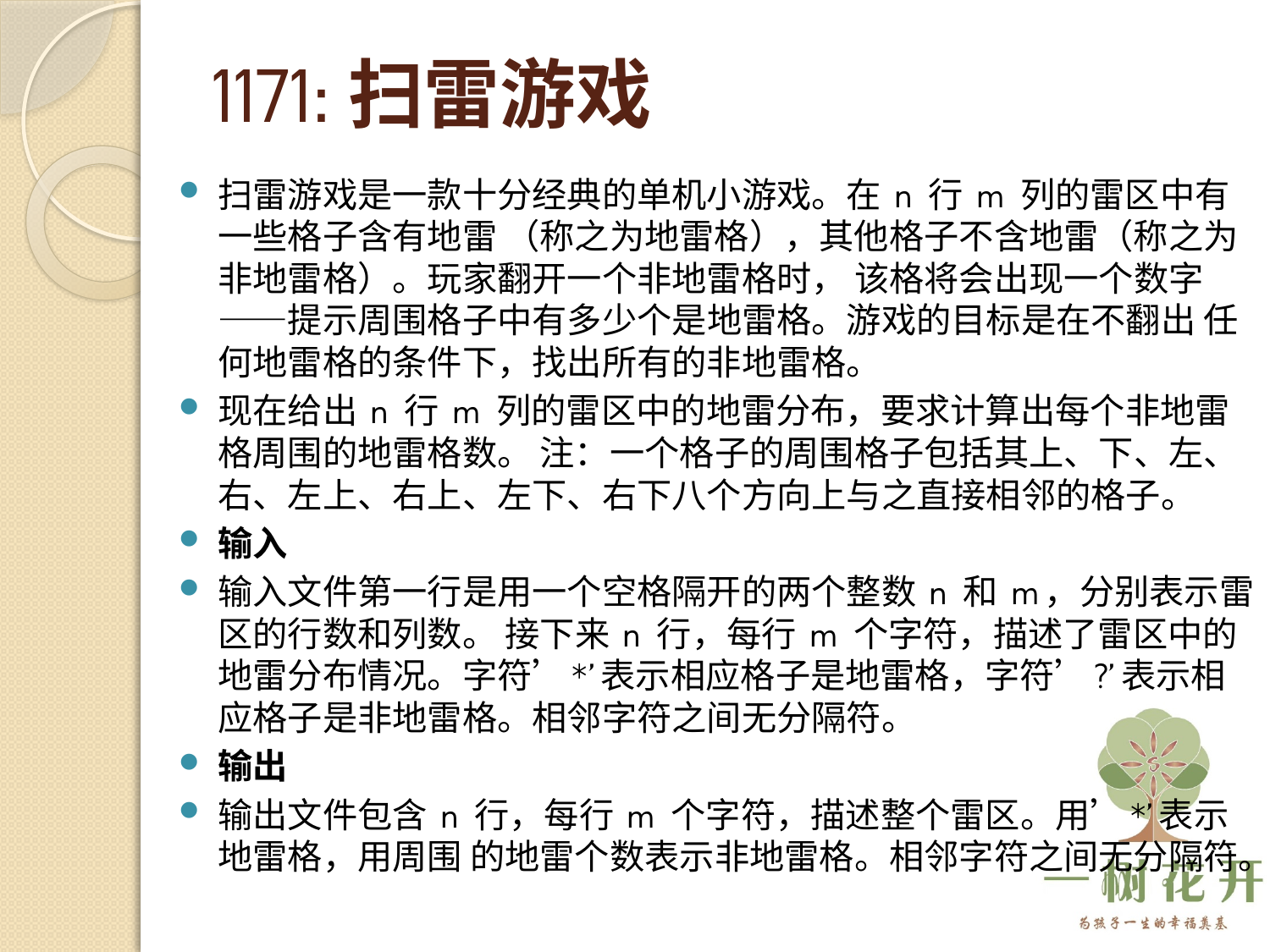

# 1171:扫雷游戏
扫雷游戏是一款十分经典的单机小游戏。在 n 行 m 列的雷区中有一些格子含有地雷 （称之为地雷格），其他格子不含地雷（称之为非地雷格）。玩家翻开一个非地雷格时， 该格将会出现一个数字——提示周围格子中有多少个是地雷格。游戏的目标是在不翻出 任何地雷格的条件下，找出所有的非地雷格。
现在给出 n 行 m 列的雷区中的地雷分布，要求计算出每个非地雷格周围的地雷格数。 注：一个格子的周围格子包括其上、下、左、右、左上、右上、左下、右下八个方向上与之直接相邻的格子。
输入
输入文件第一行是用一个空格隔开的两个整数 n 和 m，分别表示雷区的行数和列数。 接下来 n 行，每行 m 个字符，描述了雷区中的地雷分布情况。字符’*’表示相应格子是地雷格，字符’?’表示相应格子是非地雷格。相邻字符之间无分隔符。
输出
输出文件包含 n 行，每行 m 个字符，描述整个雷区。用’*’表示地雷格，用周围 的地雷个数表示非地雷格。相邻字符之间无分隔符。